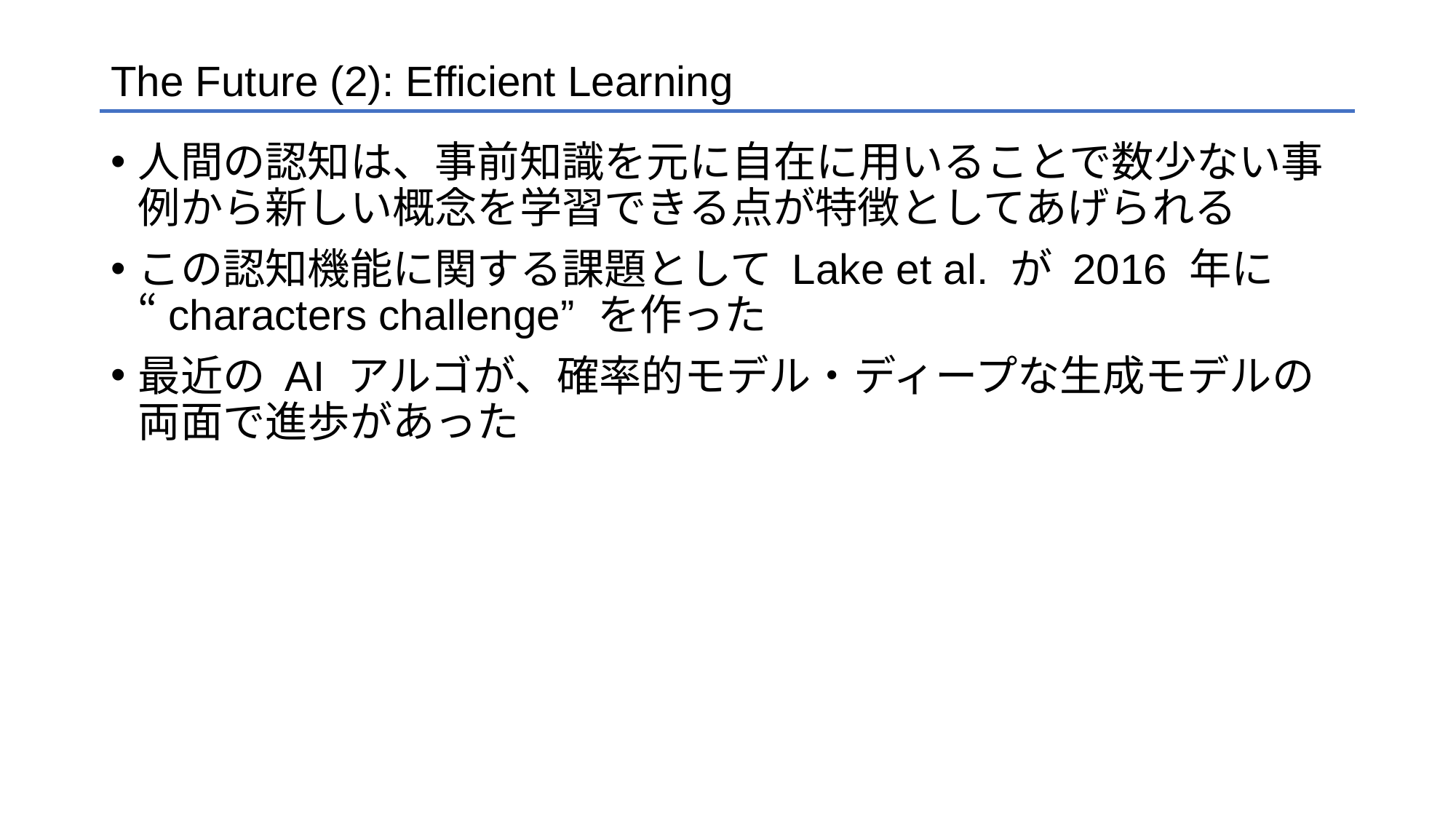

# The Future (2): Efficient Learning
人間の認知は、事前知識を元に自在に用いることで数少ない事例から新しい概念を学習できる点が特徴としてあげられる
この認知機能に関する課題として Lake et al. が 2016 年に “characters challenge” を作った
最近の AI アルゴが、確率的モデル・ディープな生成モデルの両面で進歩があった